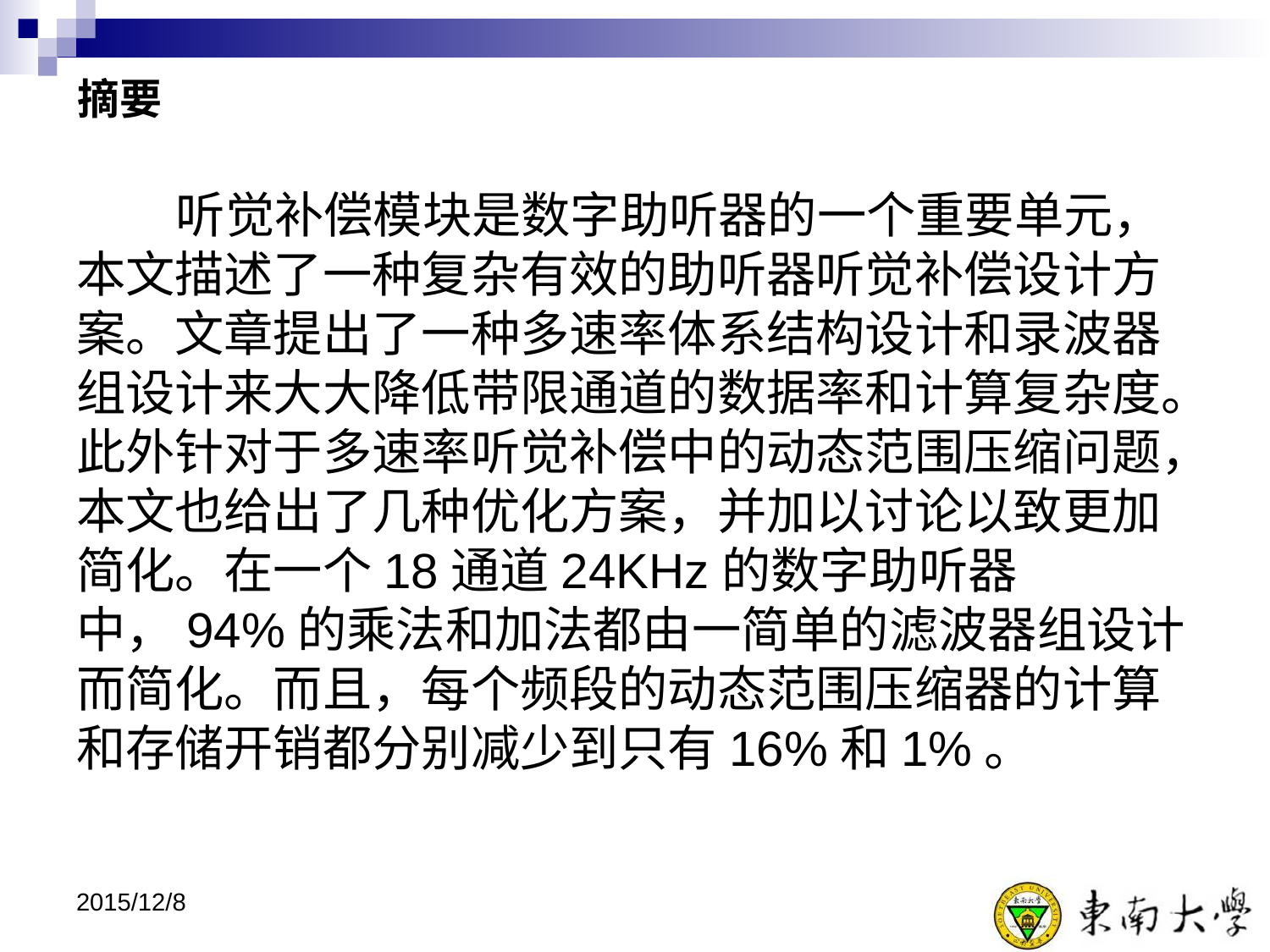

# 摘要
        听觉补偿模块是数字助听器的一个重要单元，本文描述了一种复杂有效的助听器听觉补偿设计方案。文章提出了一种多速率体系结构设计和录波器组设计来大大降低带限通道的数据率和计算复杂度。此外针对于多速率听觉补偿中的动态范围压缩问题，本文也给出了几种优化方案，并加以讨论以致更加简化。在一个18通道24KHz的数字助听器中，94%的乘法和加法都由一简单的滤波器组设计而简化。而且，每个频段的动态范围压缩器的计算和存储开销都分别减少到只有16%和1%。

2015/12/8